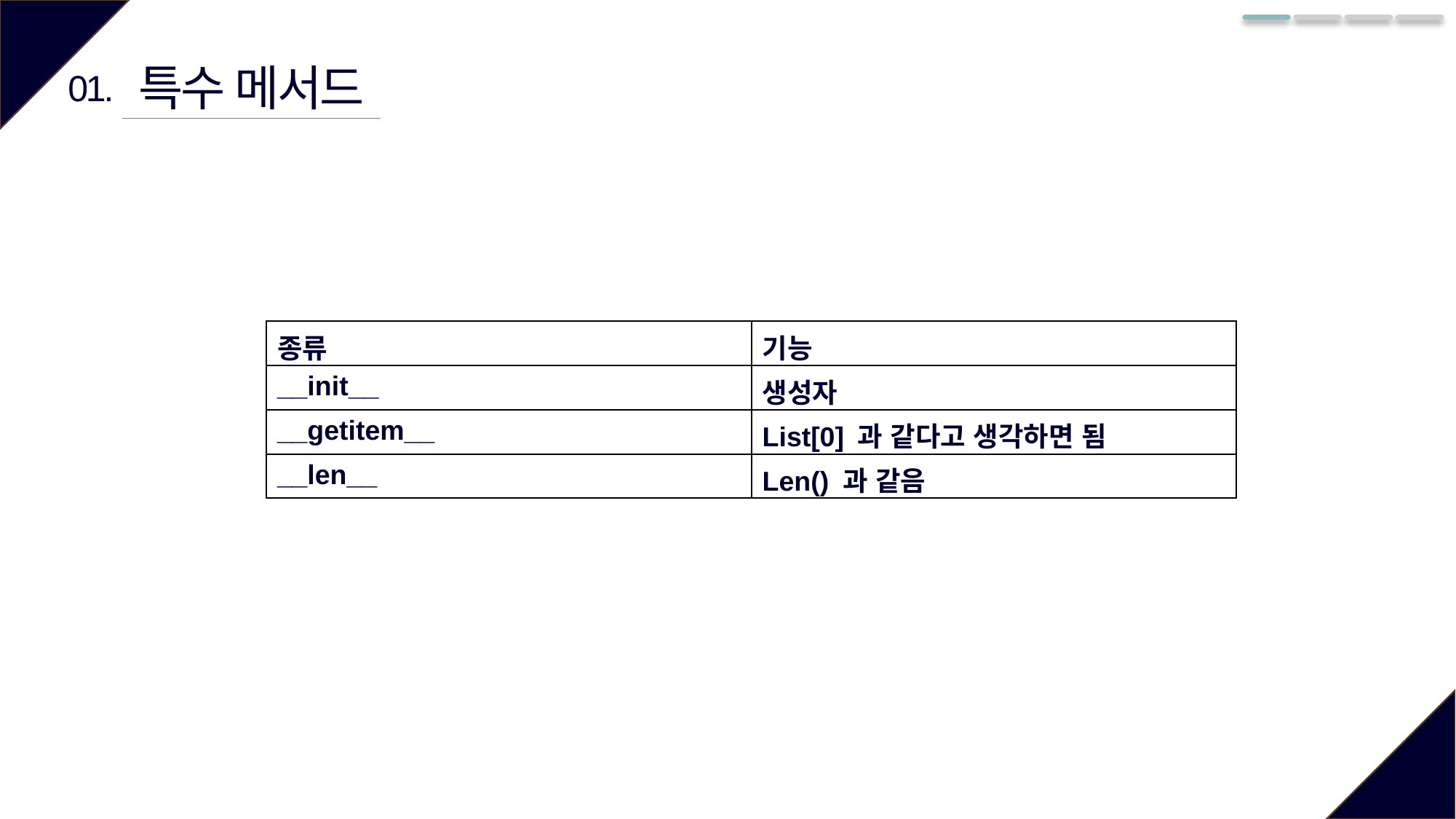

특수 메서드
01.

| 종류 | 기능 |
| --- | --- |
| \_\_init\_\_ | 생성자 |
| \_\_getitem\_\_ | List[0] 과 같다고 생각하면 됨 |
| \_\_len\_\_ | Len() 과 같음 |